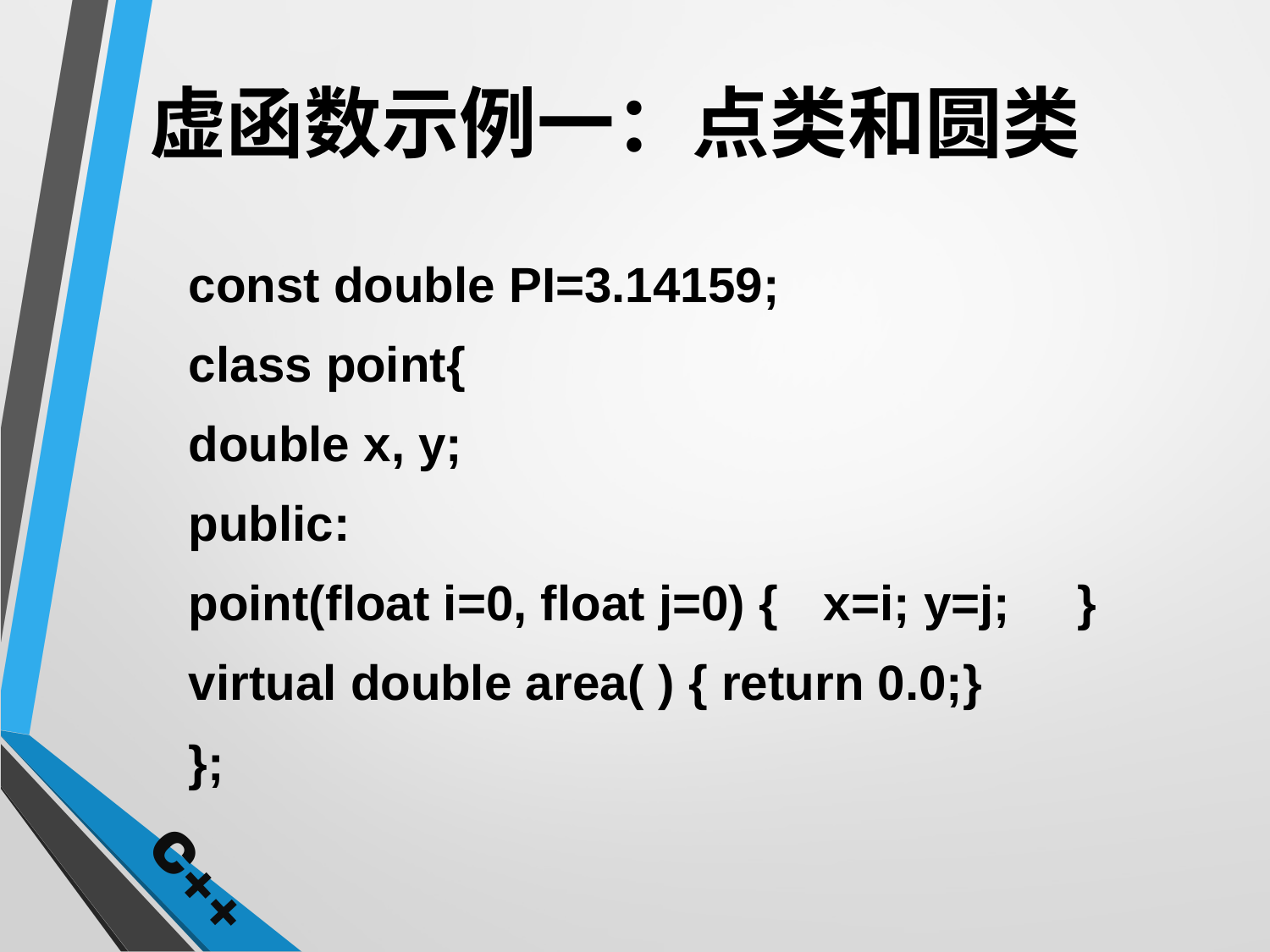

# 虚函数示例一：点类和圆类
	const double PI=3.14159;
	class point{
	double x, y;
	public:
	point(float i=0, float j=0) {	x=i; y=j;	}
	virtual double area( ) { return 0.0;}
	};